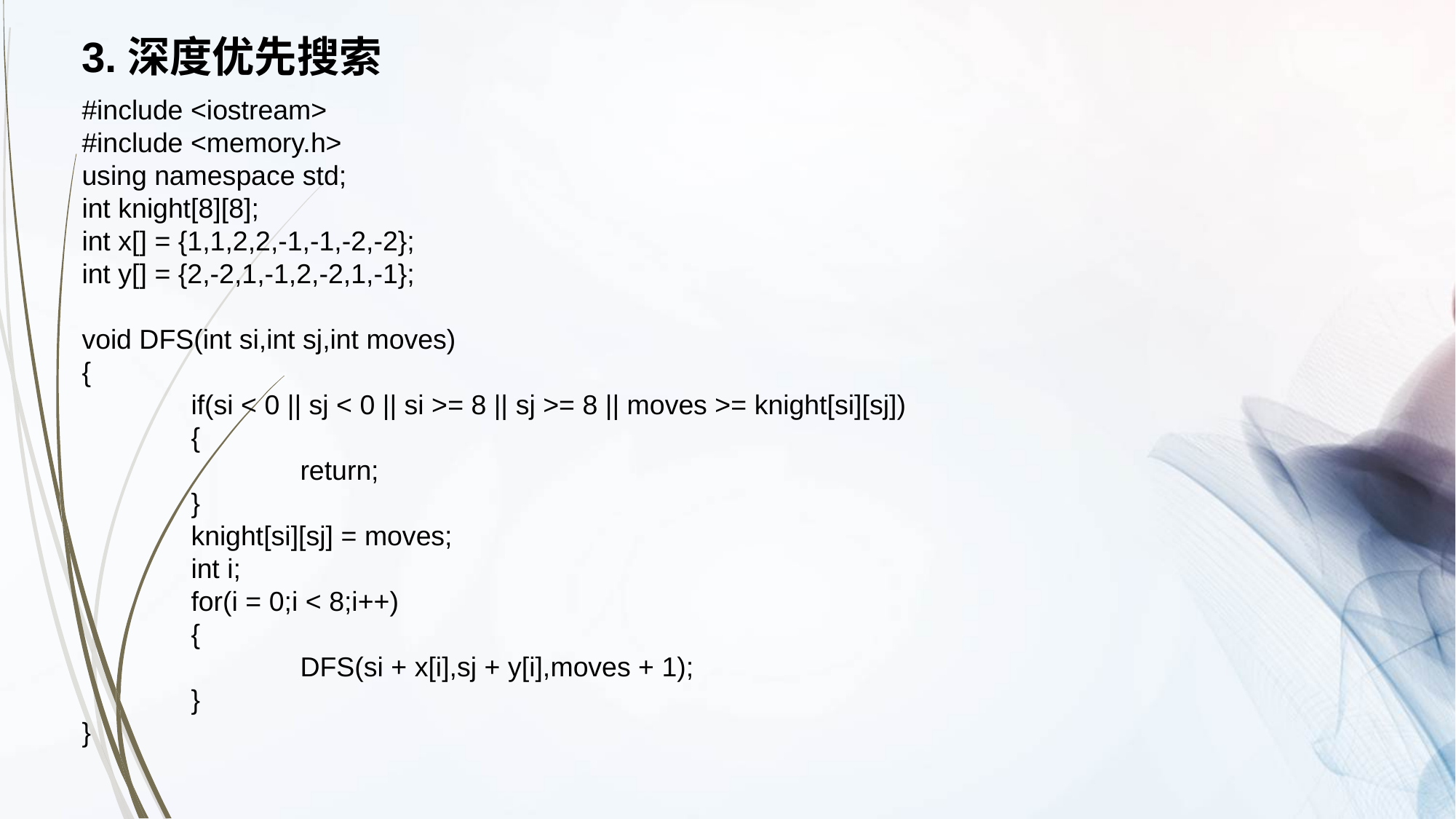

3.深度优先搜索
#include <iostream>
#include <memory.h>
using namespace std;
int knight[8][8];
int x[] = {1,1,2,2,-1,-1,-2,-2};
int y[] = {2,-2,1,-1,2,-2,1,-1};

void DFS(int si,int sj,int moves)
{
	if(si < 0 || sj < 0 || si >= 8 || sj >= 8 || moves >= knight[si][sj])
	{
		return;
	}
	knight[si][sj] = moves;
	int i;
	for(i = 0;i < 8;i++)
	{
		DFS(si + x[i],sj + y[i],moves + 1);
	}
}